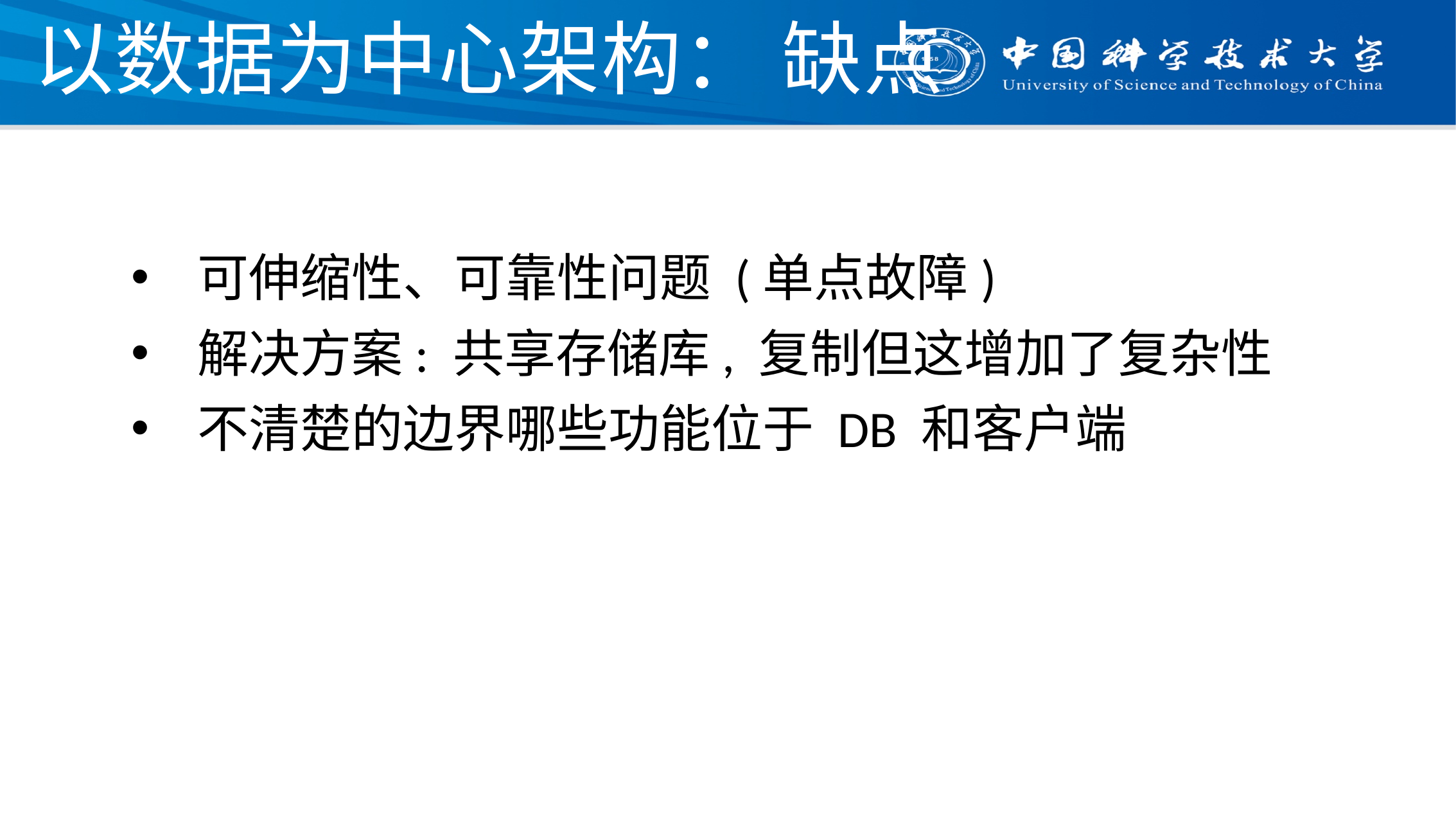

# 以数据为中心架构： 缺点
可伸缩性、可靠性问题 (单点故障)
解决方案: 共享存储库, 复制但这增加了复杂性
不清楚的边界哪些功能位于 DB 和客户端